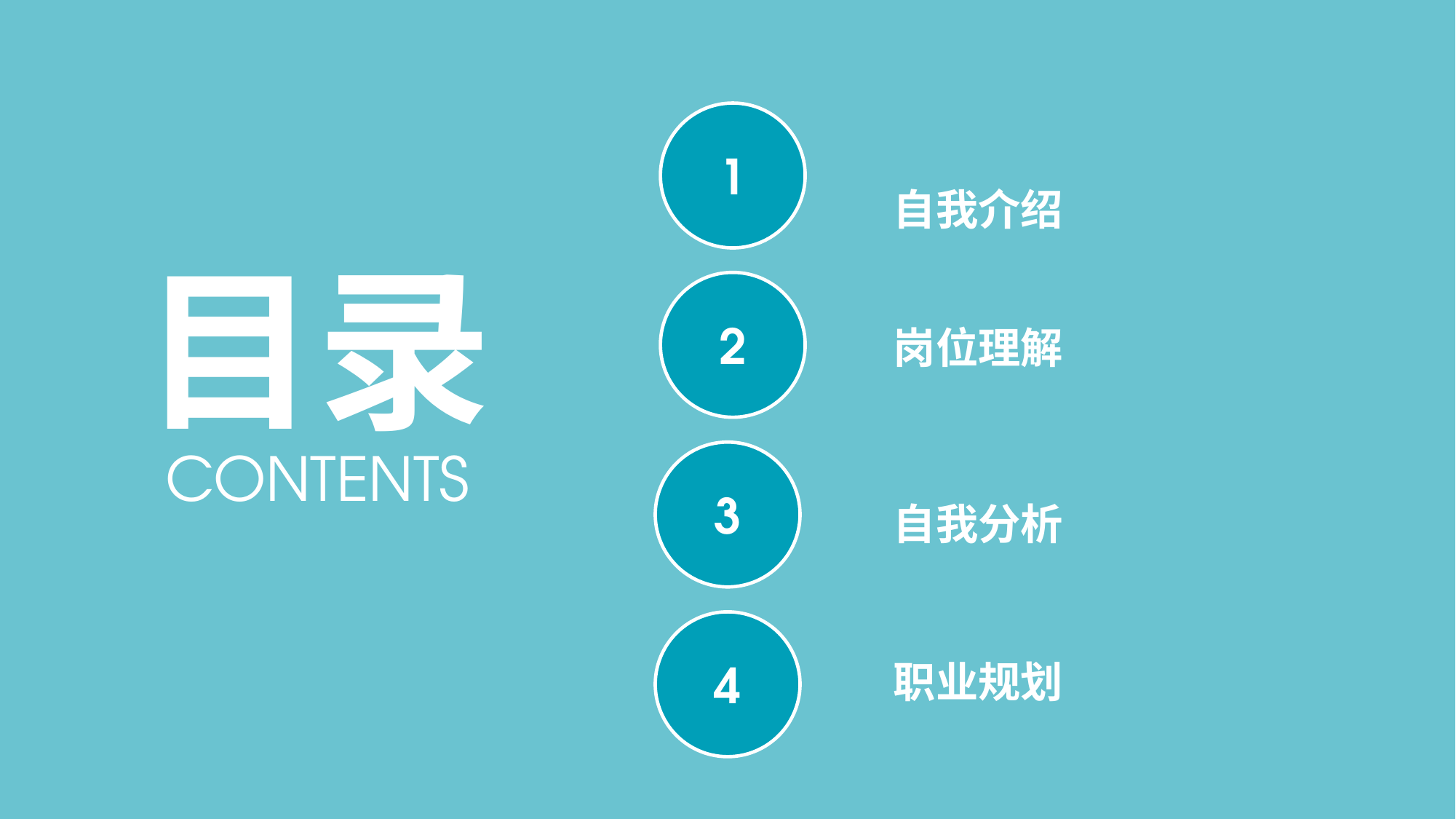

1
自我介绍
目录
2
岗位理解
CONTENTS
3
自我分析
4
职业规划